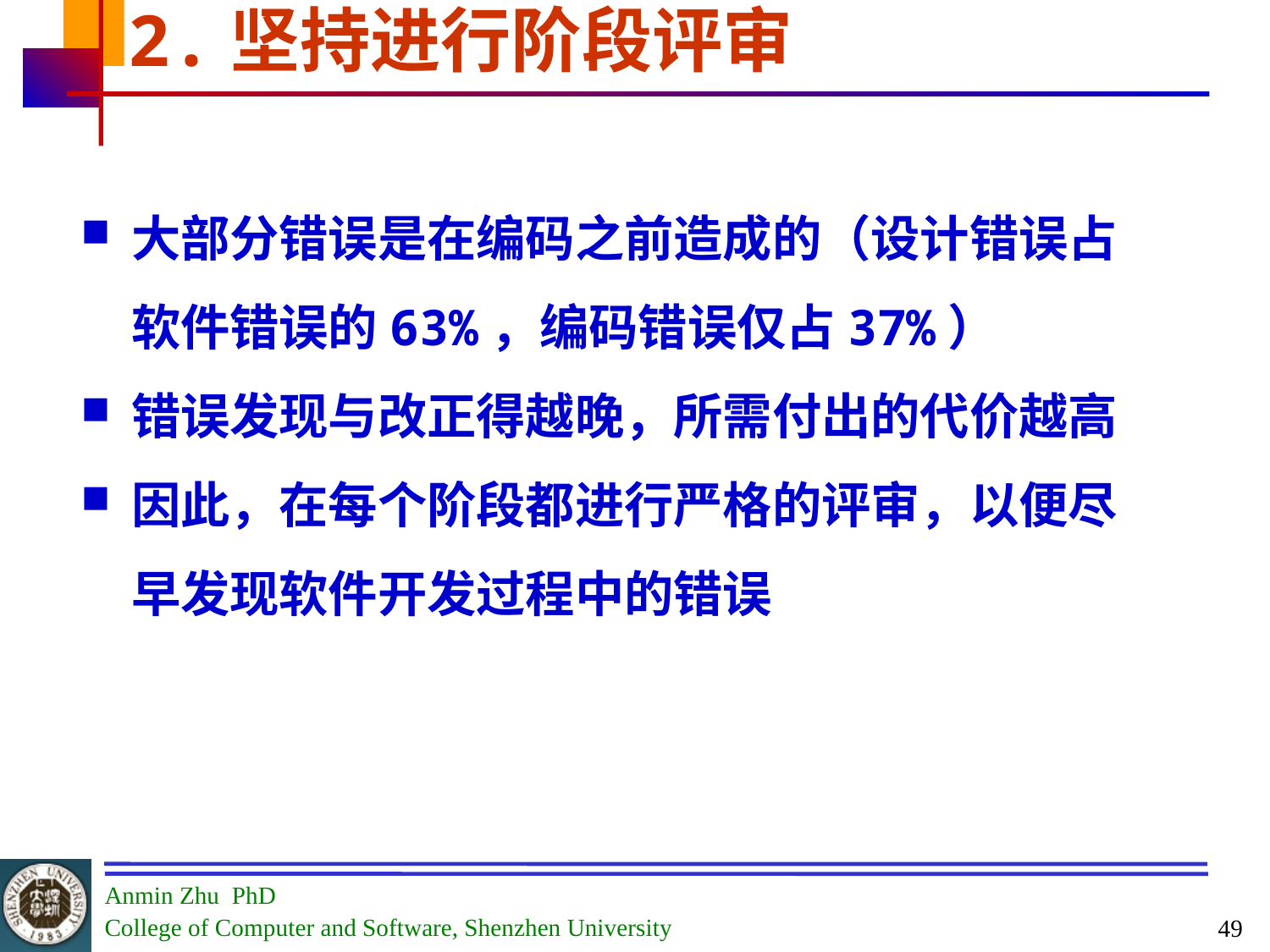

# 2.坚持进行阶段评审
大部分错误是在编码之前造成的（设计错误占软件错误的63%，编码错误仅占37%）
错误发现与改正得越晚，所需付出的代价越高
因此，在每个阶段都进行严格的评审，以便尽早发现软件开发过程中的错误